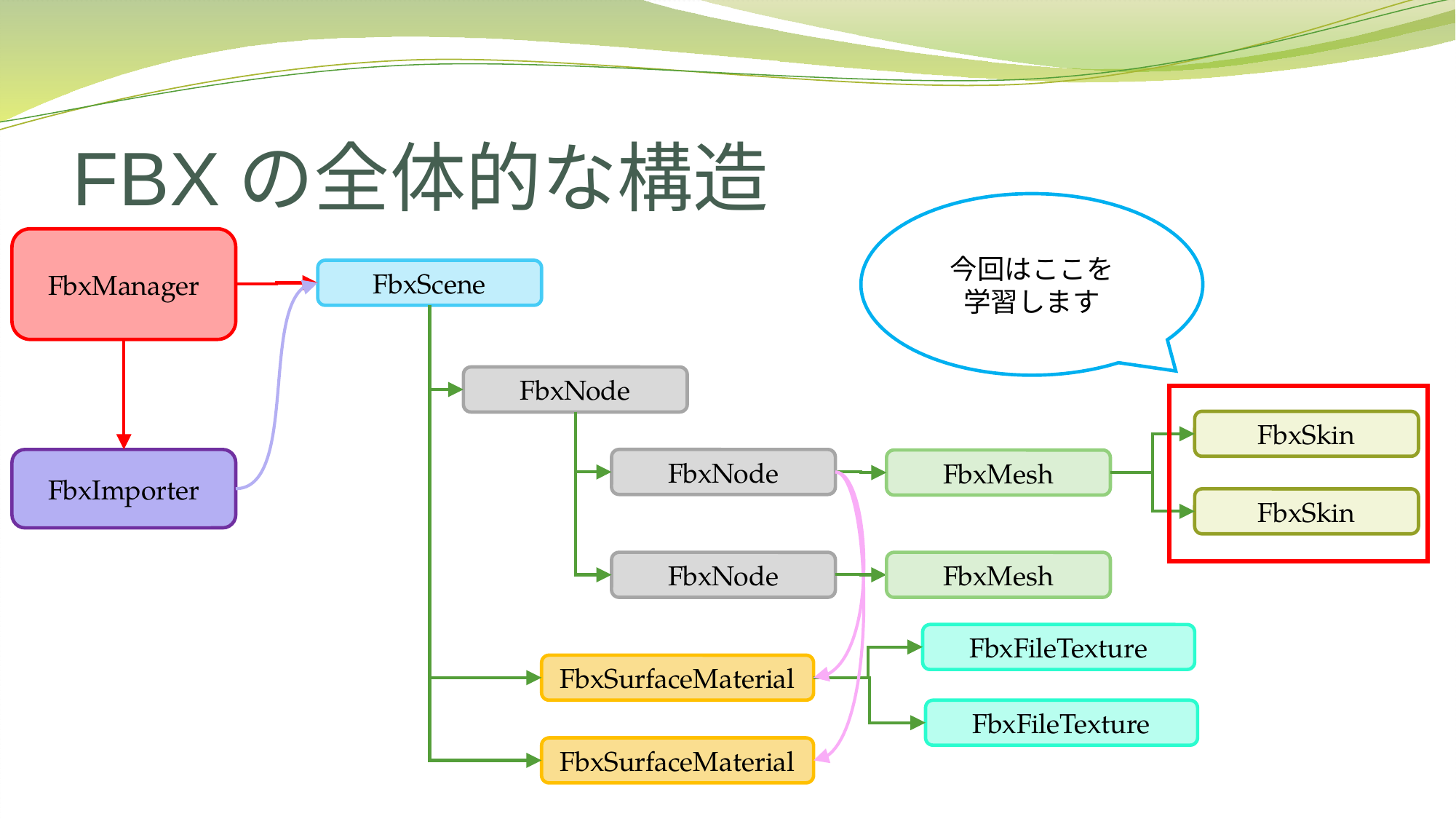

# FBXの全体的な構造
今回はここを
学習します
FbxManager
FbxScene
FbxNode

FbxSkin
FbxImporter
FbxNode
FbxMesh
FbxSkin
FbxNode
FbxMesh
FbxFileTexture
FbxSurfaceMaterial
FbxFileTexture
FbxSurfaceMaterial